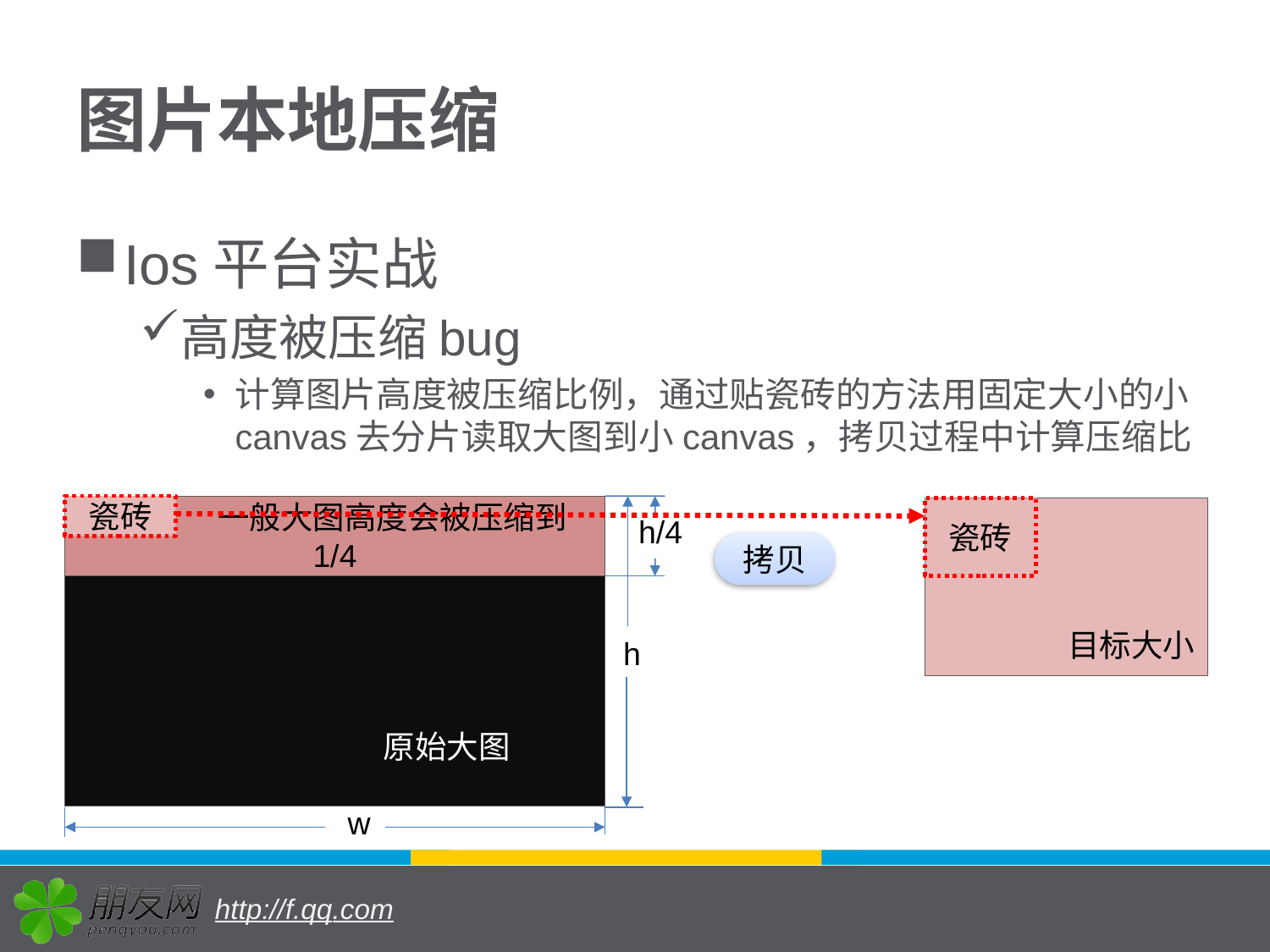

# 图片本地压缩
Ios平台实战
高度被压缩bug
计算图片高度被压缩比例，通过贴瓷砖的方法用固定大小的小canvas去分片读取大图到小canvas，拷贝过程中计算压缩比

                              原始大图
                一般大图高度会被压缩到1/4
瓷砖

                 目标大小
瓷砖
h/4
拷贝
h
w